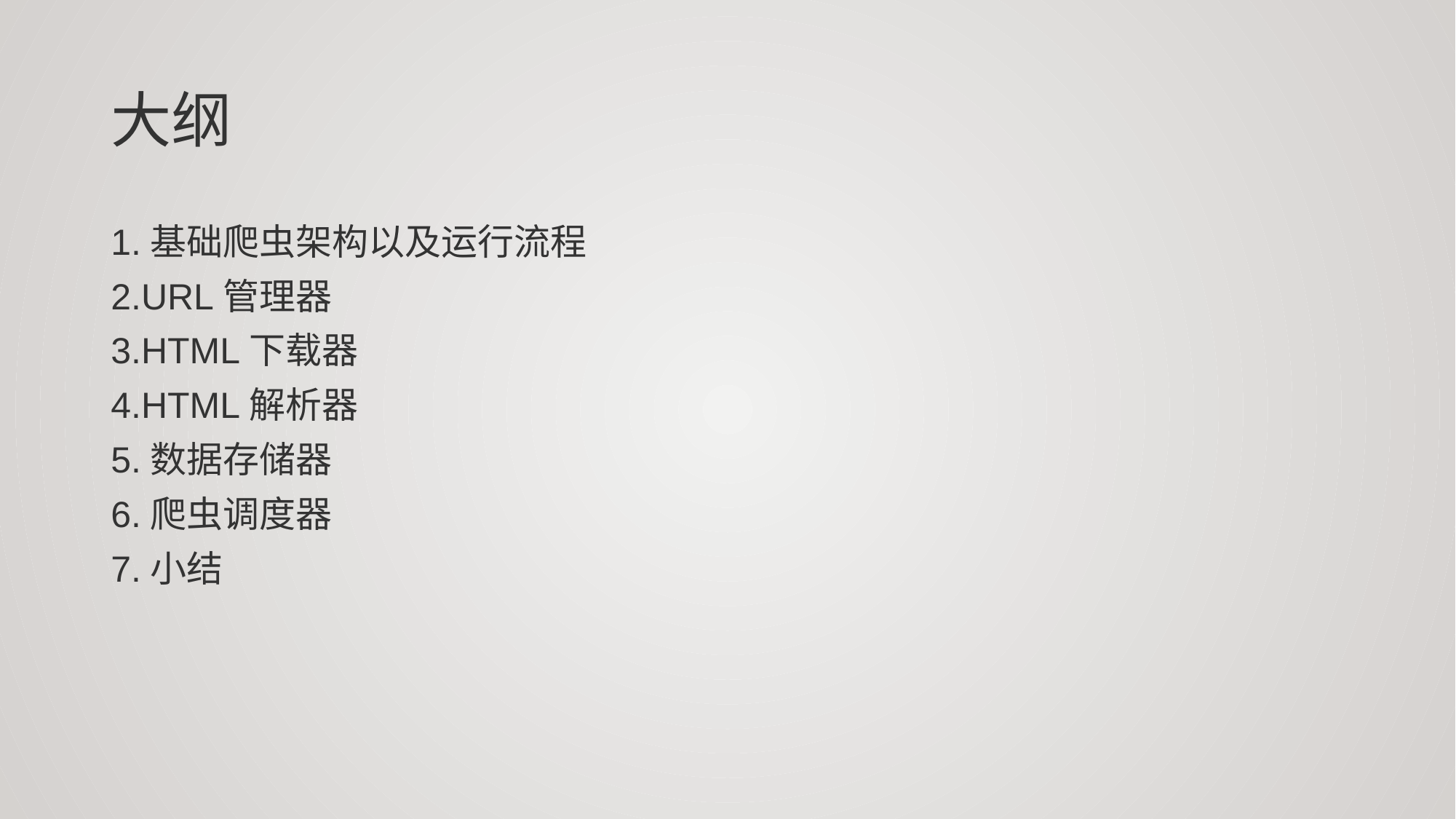

# 大纲
1.基础爬虫架构以及运行流程
2.URL管理器
3.HTML下载器
4.HTML解析器
5.数据存储器
6.爬虫调度器
7.小结